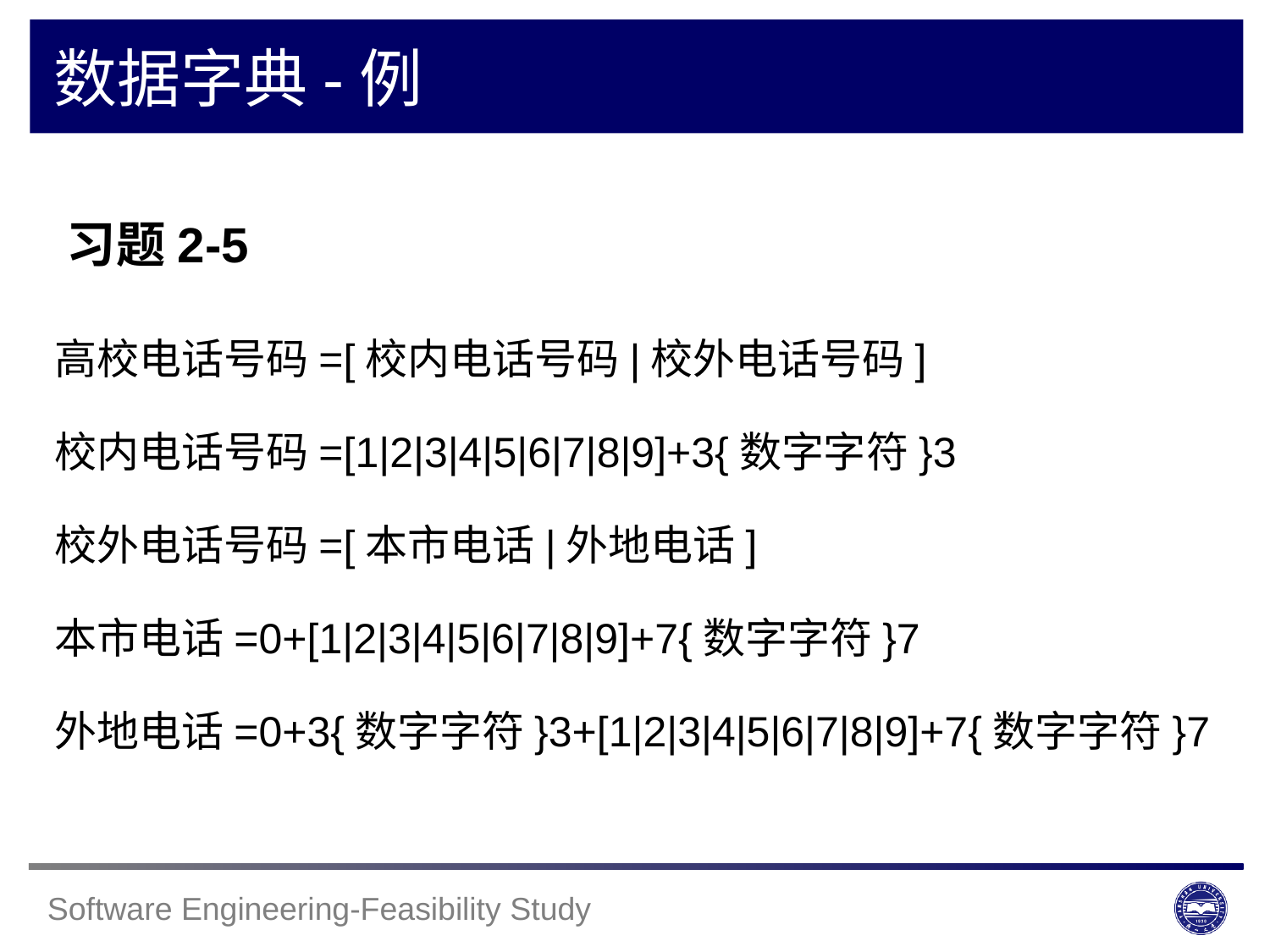

数据字典-例
习题2-5
高校电话号码=[校内电话号码|校外电话号码]
校内电话号码=[1|2|3|4|5|6|7|8|9]+3{数字字符}3
校外电话号码=[本市电话|外地电话]
本市电话=0+[1|2|3|4|5|6|7|8|9]+7{数字字符}7
外地电话=0+3{数字字符}3+[1|2|3|4|5|6|7|8|9]+7{数字字符}7